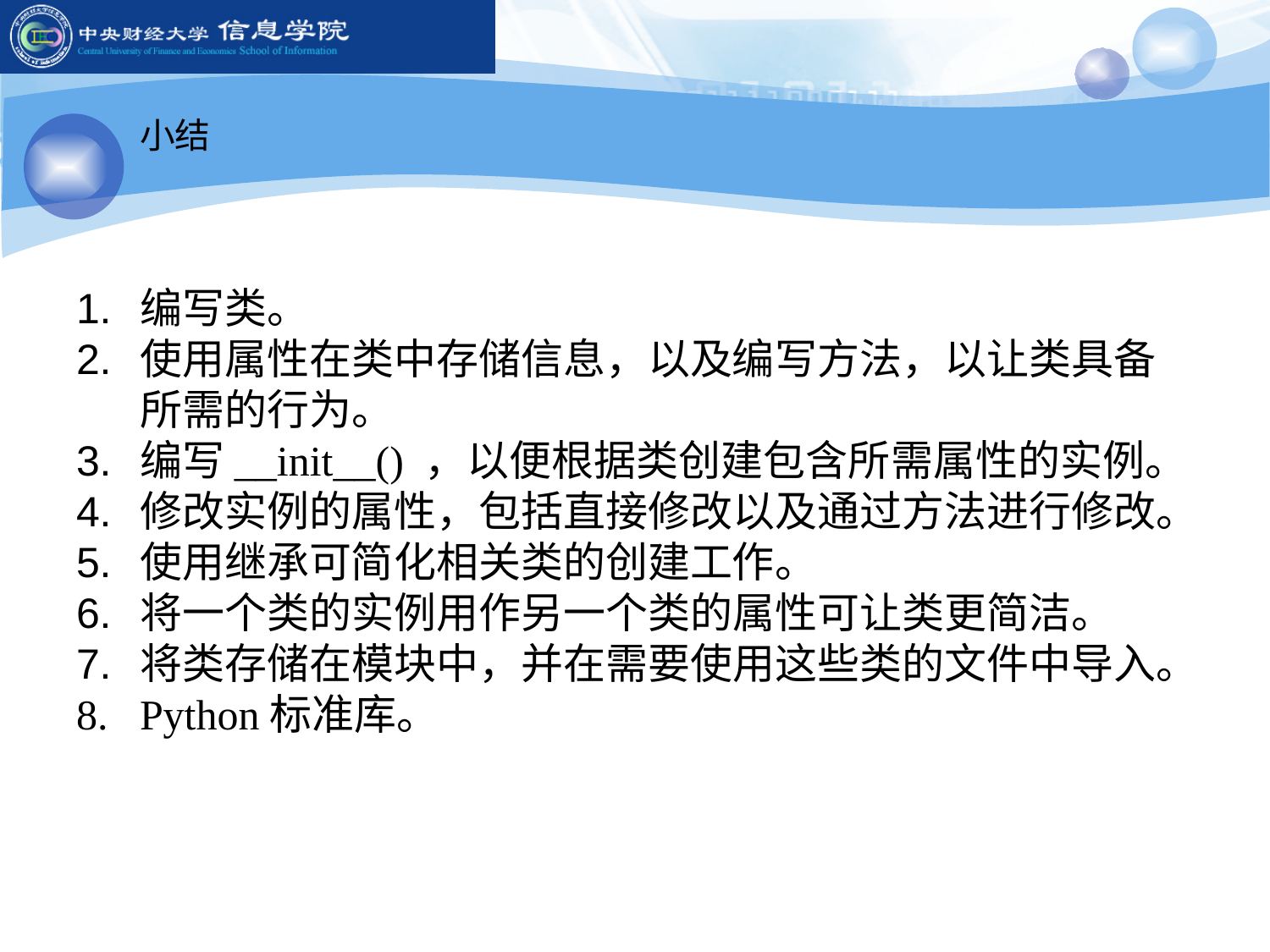

小结
编写类。
使用属性在类中存储信息，以及编写方法，以让类具备所需的行为。
编写__init__() ，以便根据类创建包含所需属性的实例。
修改实例的属性，包括直接修改以及通过方法进行修改。
使用继承可简化相关类的创建工作。
将一个类的实例用作另一个类的属性可让类更简洁。
将类存储在模块中，并在需要使用这些类的文件中导入。
Python标准库。